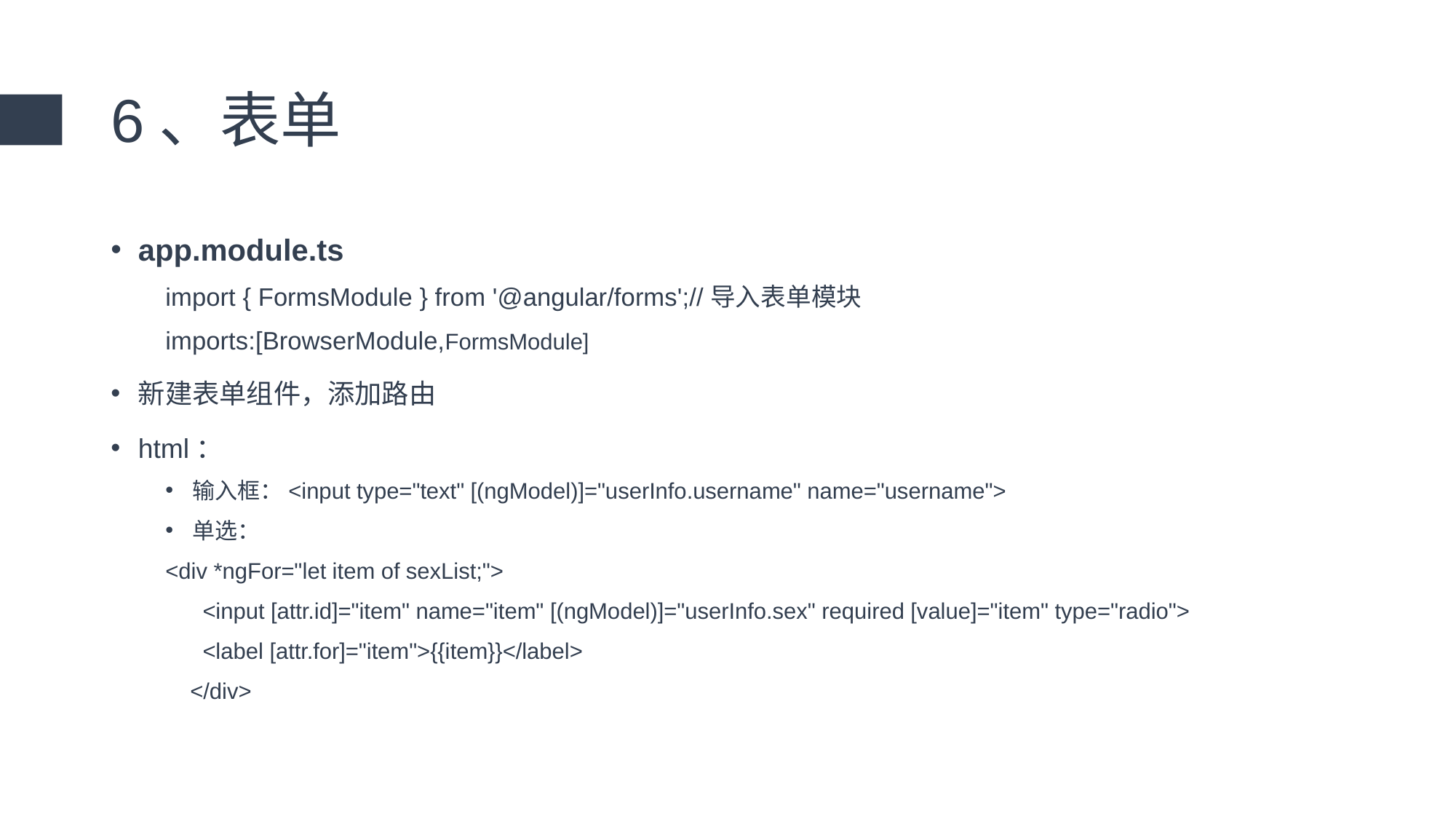

# 6、表单
app.module.ts
import { FormsModule } from '@angular/forms';//导入表单模块
imports:[BrowserModule,FormsModule]
新建表单组件，添加路由
html：
输入框：<input type="text" [(ngModel)]="userInfo.username" name="username">
单选：
<div *ngFor="let item of sexList;">
      <input [attr.id]="item" name="item" [(ngModel)]="userInfo.sex" required [value]="item" type="radio">
      <label [attr.for]="item">{{item}}</label>
    </div>